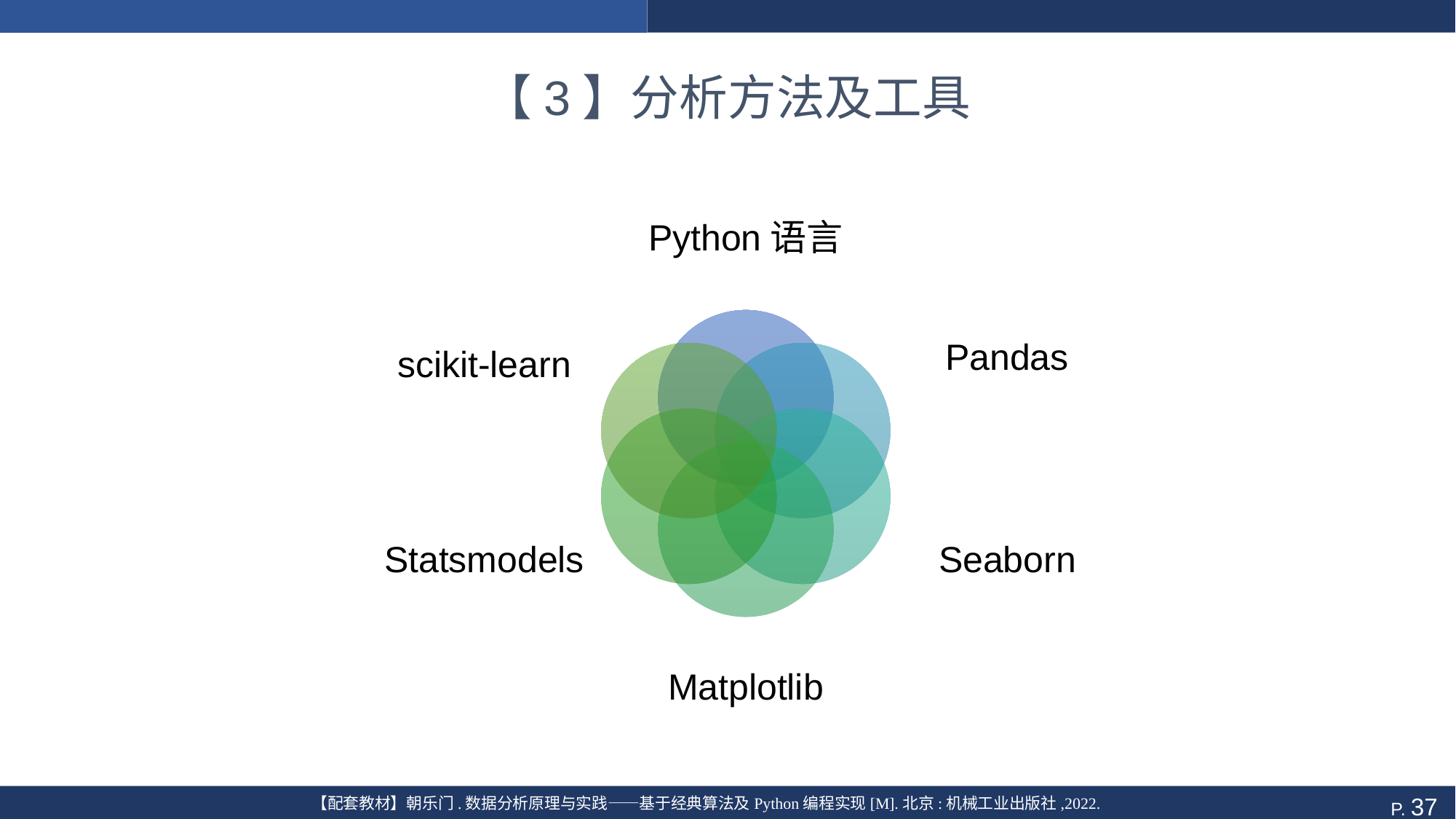

# 【3】分析方法及工具
Python语言
Pandas
Seaborn
Matplotlib
Statsmodels
scikit-learn